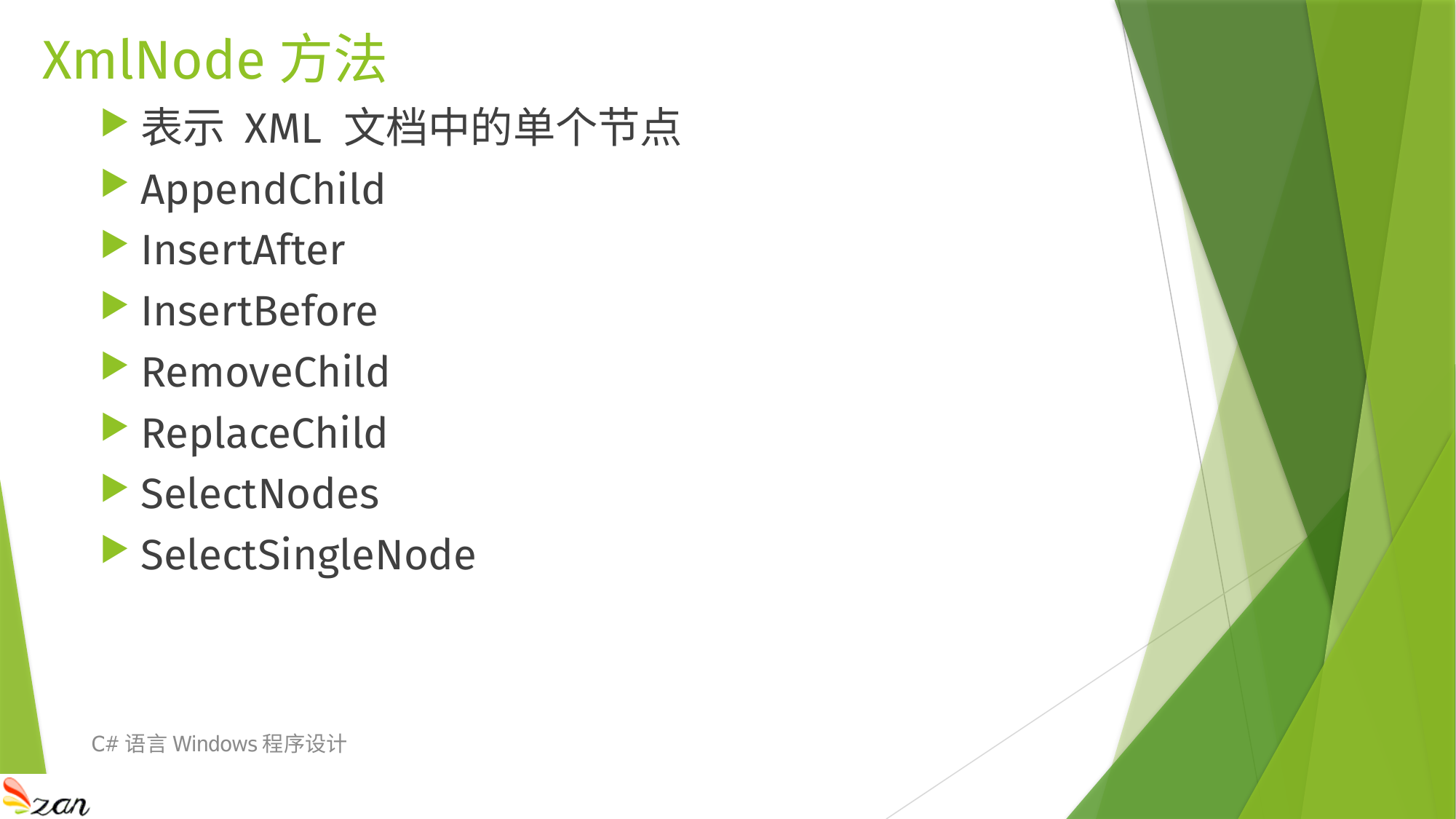

# XmlNode方法
表示 XML 文档中的单个节点
AppendChild
InsertAfter
InsertBefore
RemoveChild
ReplaceChild
SelectNodes
SelectSingleNode
C#语言Windows程序设计